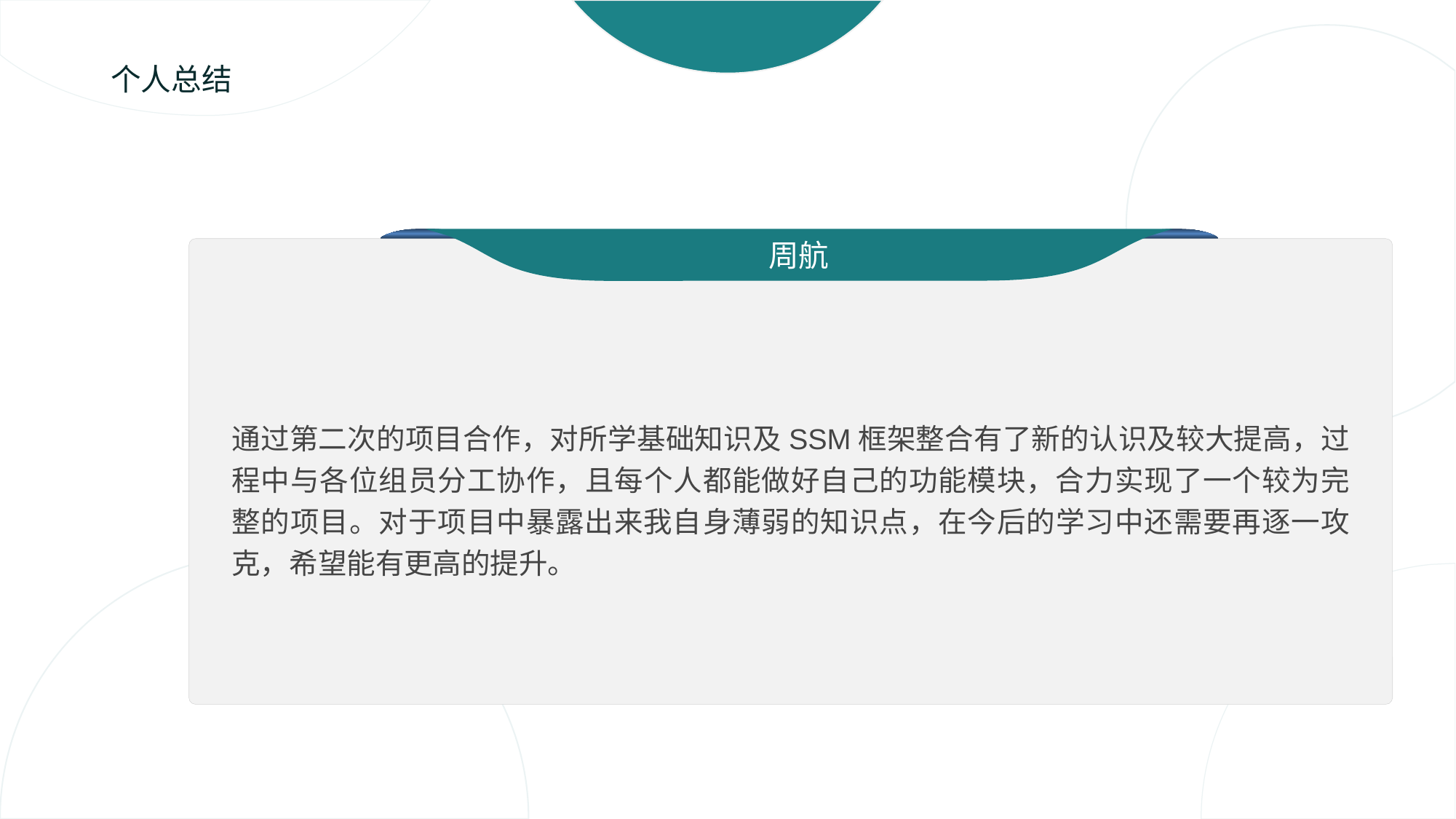

个人总结

周航

通过第二次的项目合作，对所学基础知识及SSM框架整合有了新的认识及较大提高，过程中与各位组员分工协作，且每个人都能做好自己的功能模块，合力实现了一个较为完整的项目。对于项目中暴露出来我自身薄弱的知识点，在今后的学习中还需要再逐一攻克，希望能有更高的提升。